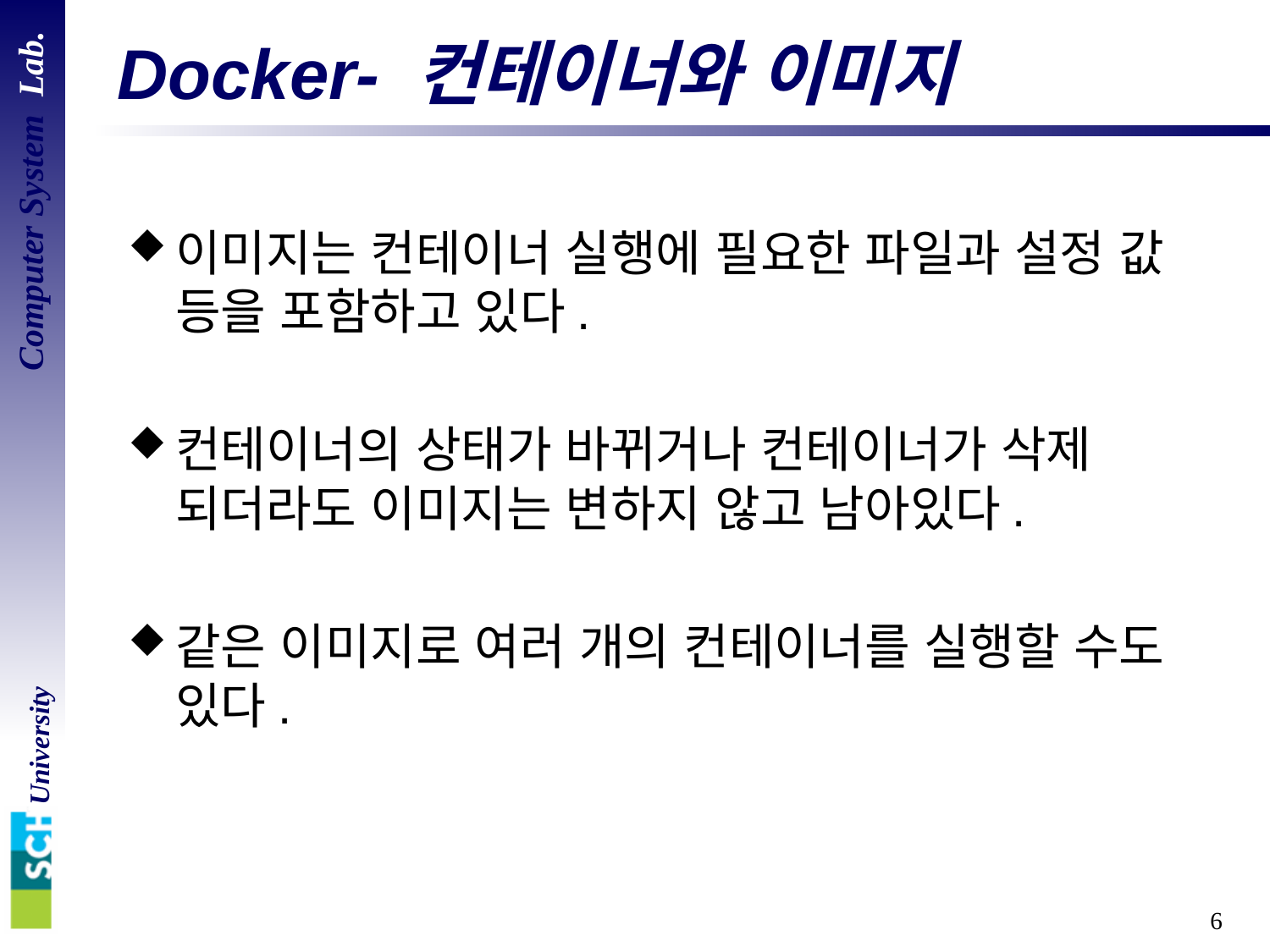

# Docker- 컨테이너와 이미지

이미지는 컨테이너 실행에 필요한 파일과 설정 값 등을 포함하고 있다.

컨테이너의 상태가 바뀌거나 컨테이너가 삭제 되더라도 이미지는 변하지 않고 남아있다.

같은 이미지로 여러 개의 컨테이너를 실행할 수도 있다.